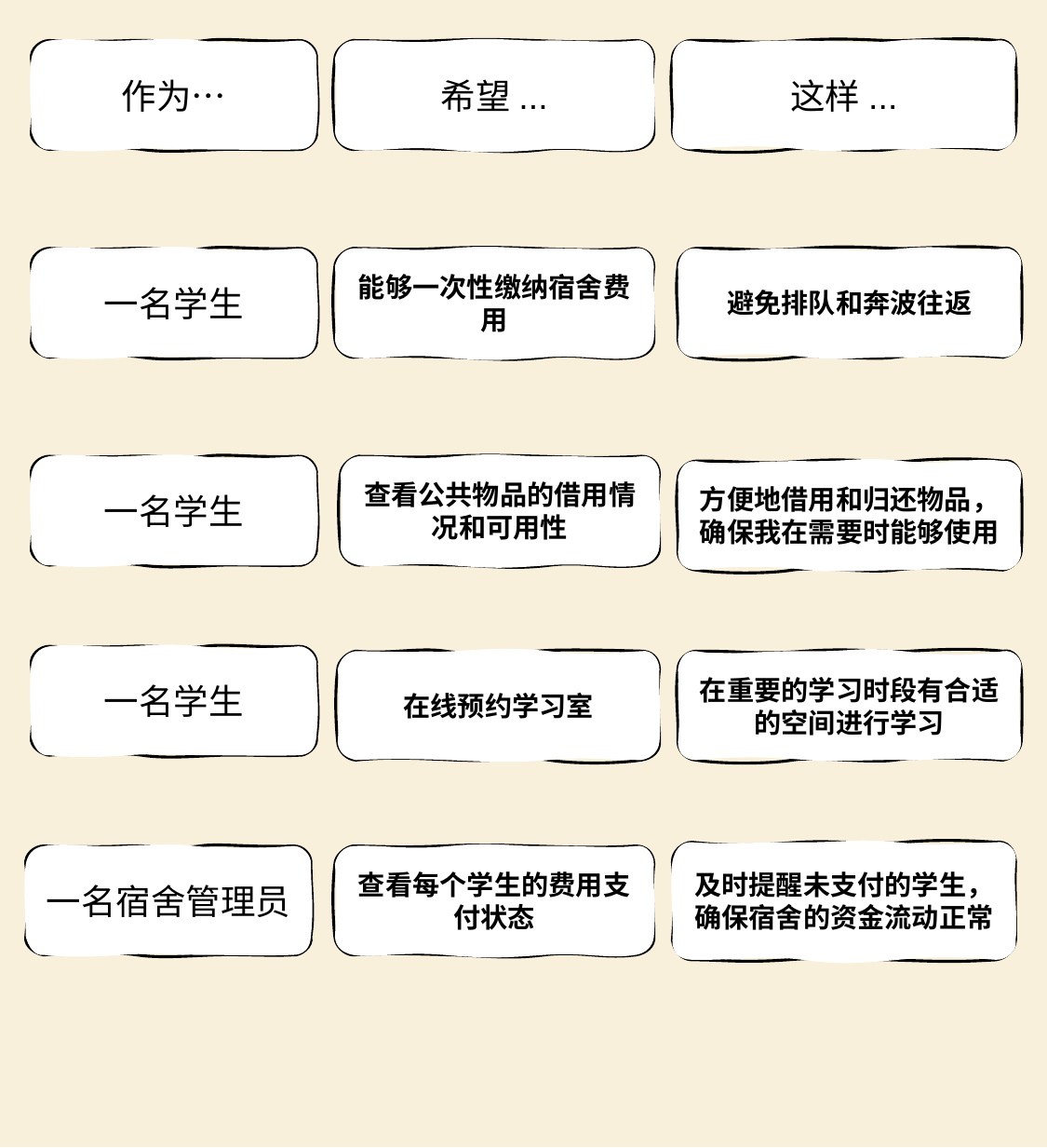

希望...
作为…
这样...
一名学生
能够一次性缴纳宿舍费用
避免排队和奔波往返
查看公共物品的借用情况和可用性
一名学生
方便地借用和归还物品，确保我在需要时能够使用
一名学生
在线预约学习室
在重要的学习时段有合适的空间进行学习
及时提醒未支付的学生，确保宿舍的资金流动正常
查看每个学生的费用支付状态
一名宿舍管理员